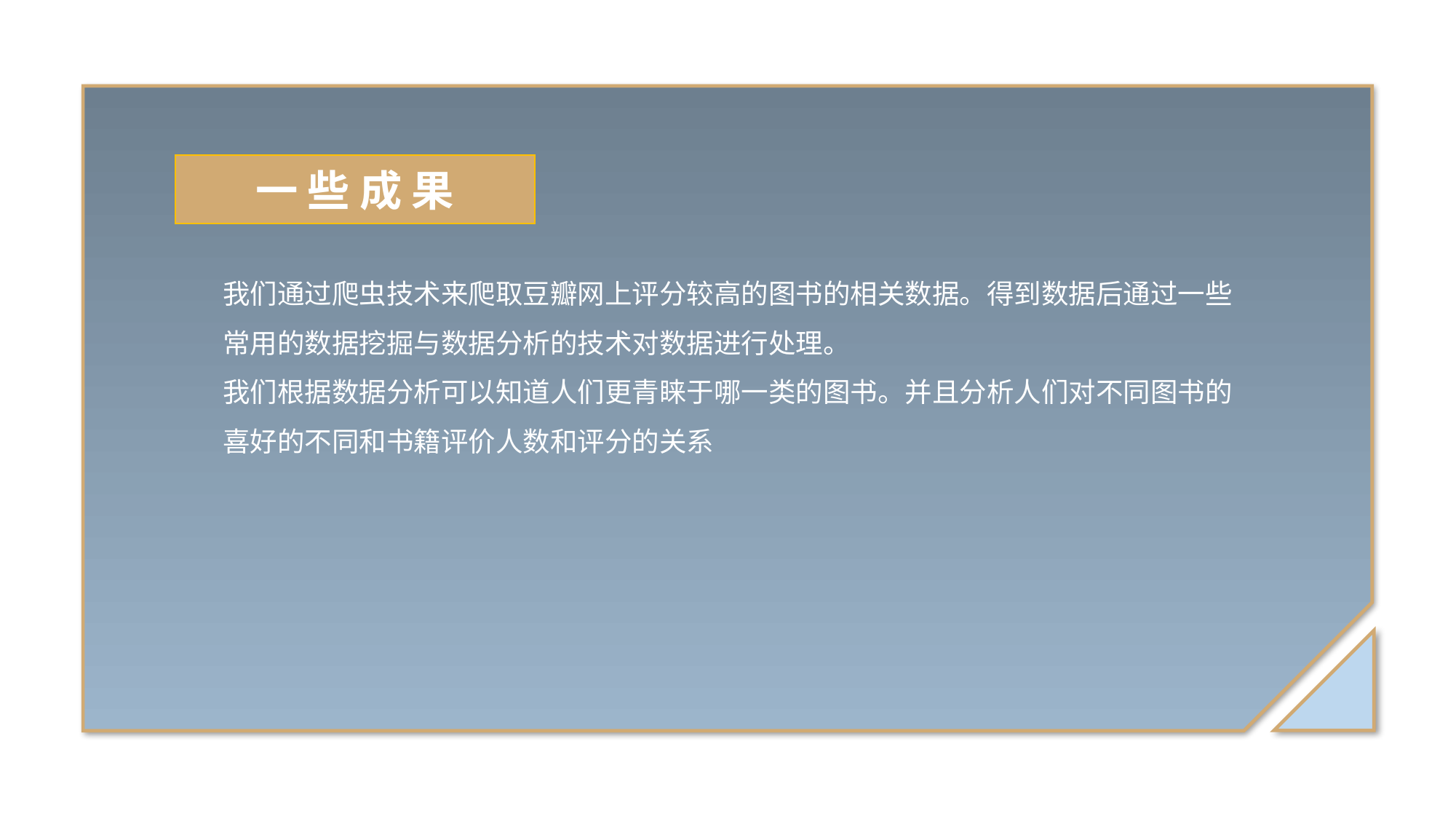

一 些 成 果
我们通过爬虫技术来爬取豆瓣网上评分较高的图书的相关数据。得到数据后通过一些常用的数据挖掘与数据分析的技术对数据进行处理。
我们根据数据分析可以知道人们更青睐于哪一类的图书。并且分析人们对不同图书的喜好的不同和书籍评价人数和评分的关系